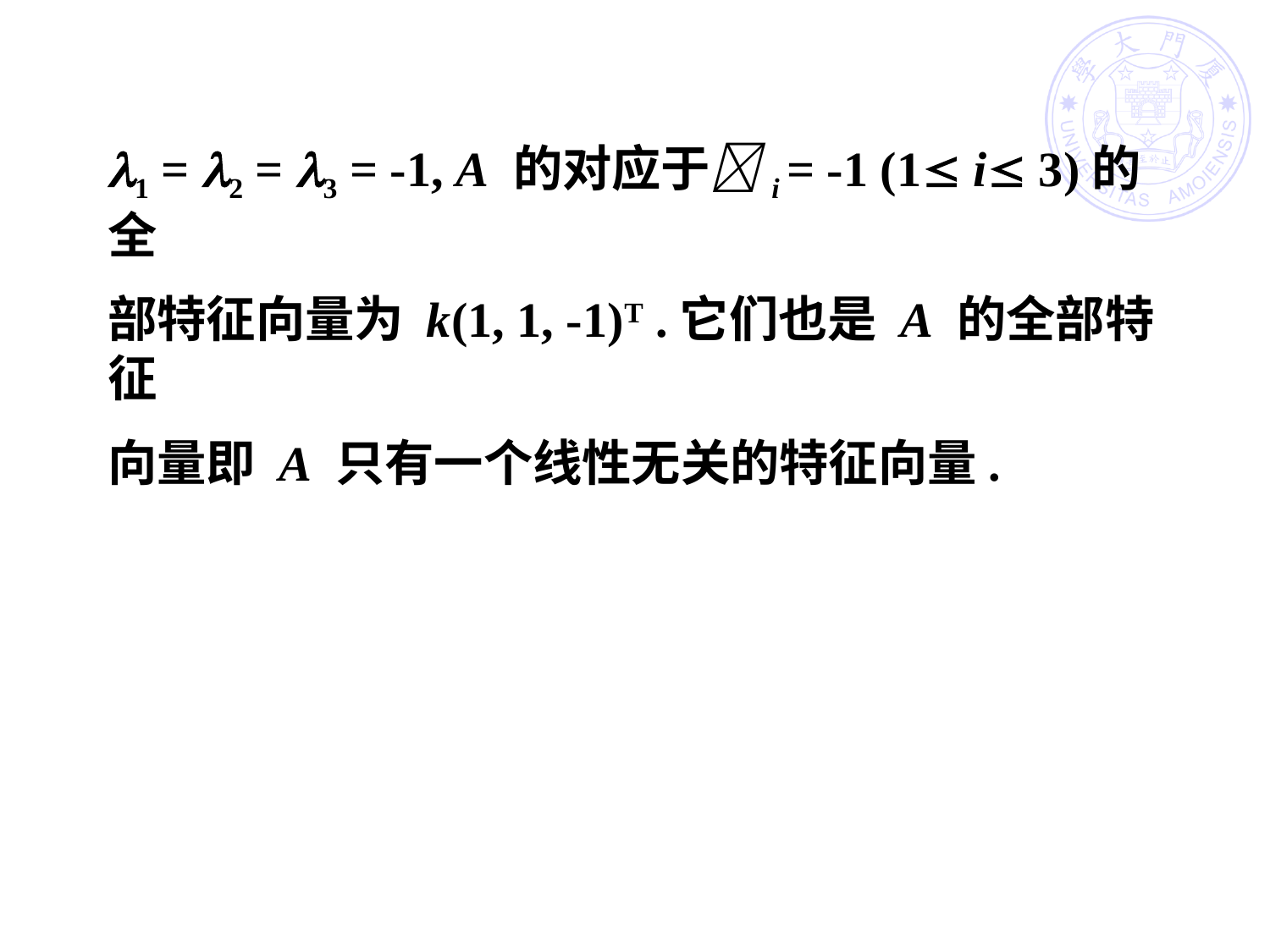

λ1 = λ2 = λ3 = -1, A 的对应于λi = -1 (1≤ i≤ 3)的全
部特征向量为 k(1, 1, -1)T .它们也是 A 的全部特征
向量即 A 只有一个线性无关的特征向量.